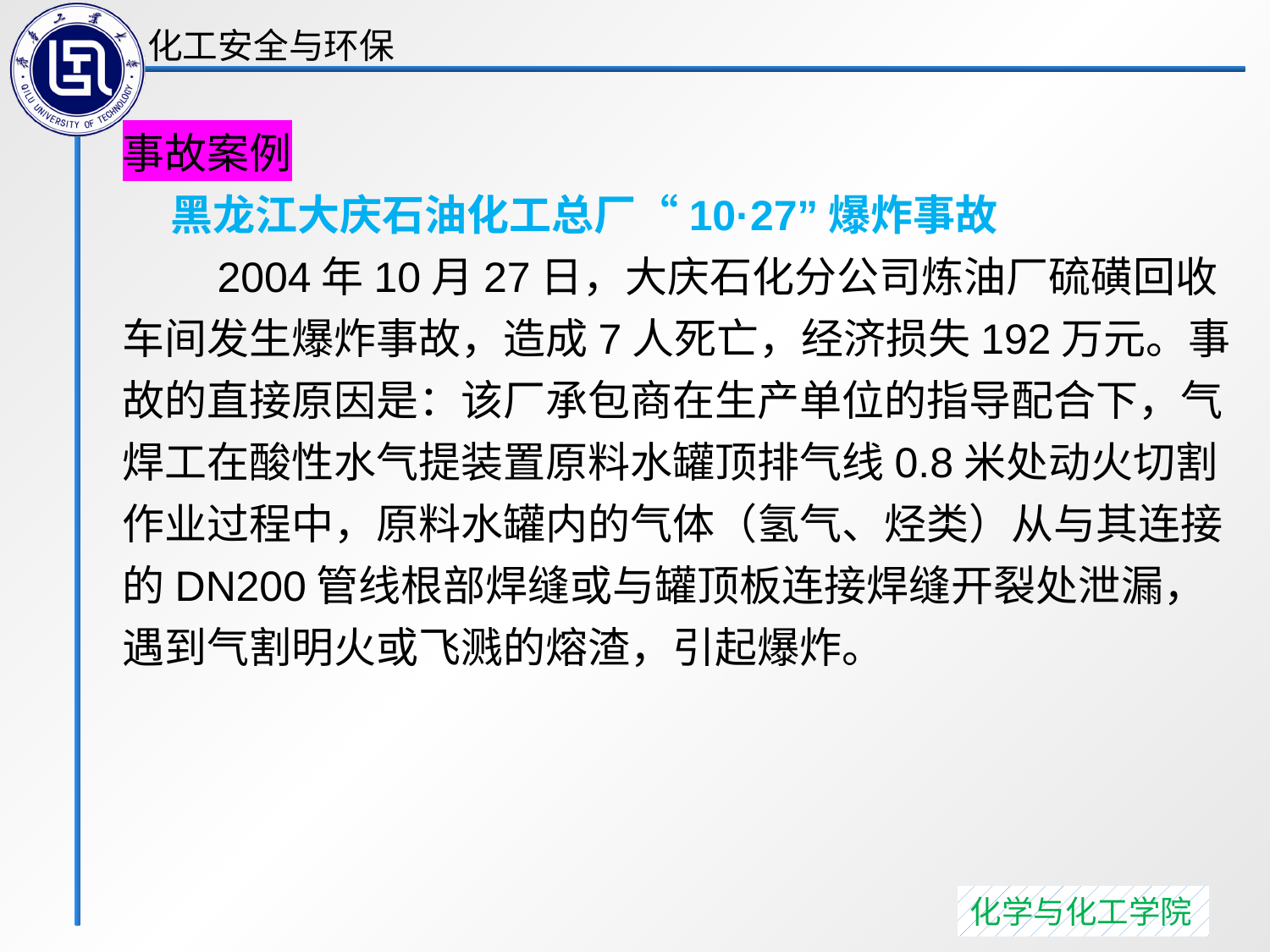

事故案例
    黑龙江大庆石油化工总厂“10·27”爆炸事故
　　2004年10月27日，大庆石化分公司炼油厂硫磺回收车间发生爆炸事故，造成7人死亡，经济损失192万元。事故的直接原因是：该厂承包商在生产单位的指导配合下，气焊工在酸性水气提装置原料水罐顶排气线0.8米处动火切割作业过程中，原料水罐内的气体（氢气、烃类）从与其连接的DN200管线根部焊缝或与罐顶板连接焊缝开裂处泄漏，遇到气割明火或飞溅的熔渣，引起爆炸。